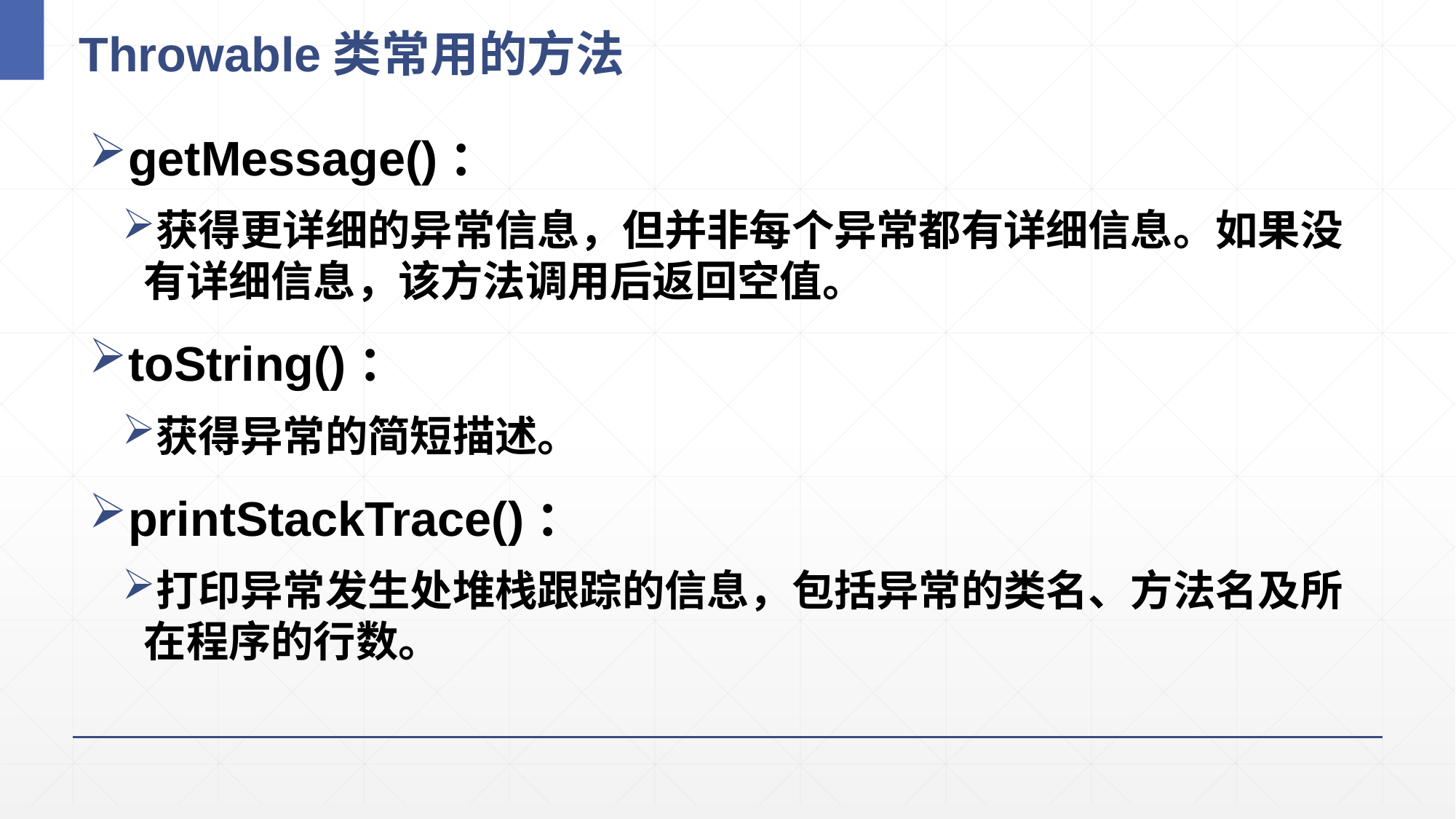

# Throwable类常用的方法
getMessage()：
获得更详细的异常信息，但并非每个异常都有详细信息。如果没有详细信息，该方法调用后返回空值。
toString()：
获得异常的简短描述。
printStackTrace()：
打印异常发生处堆栈跟踪的信息，包括异常的类名、方法名及所在程序的行数。